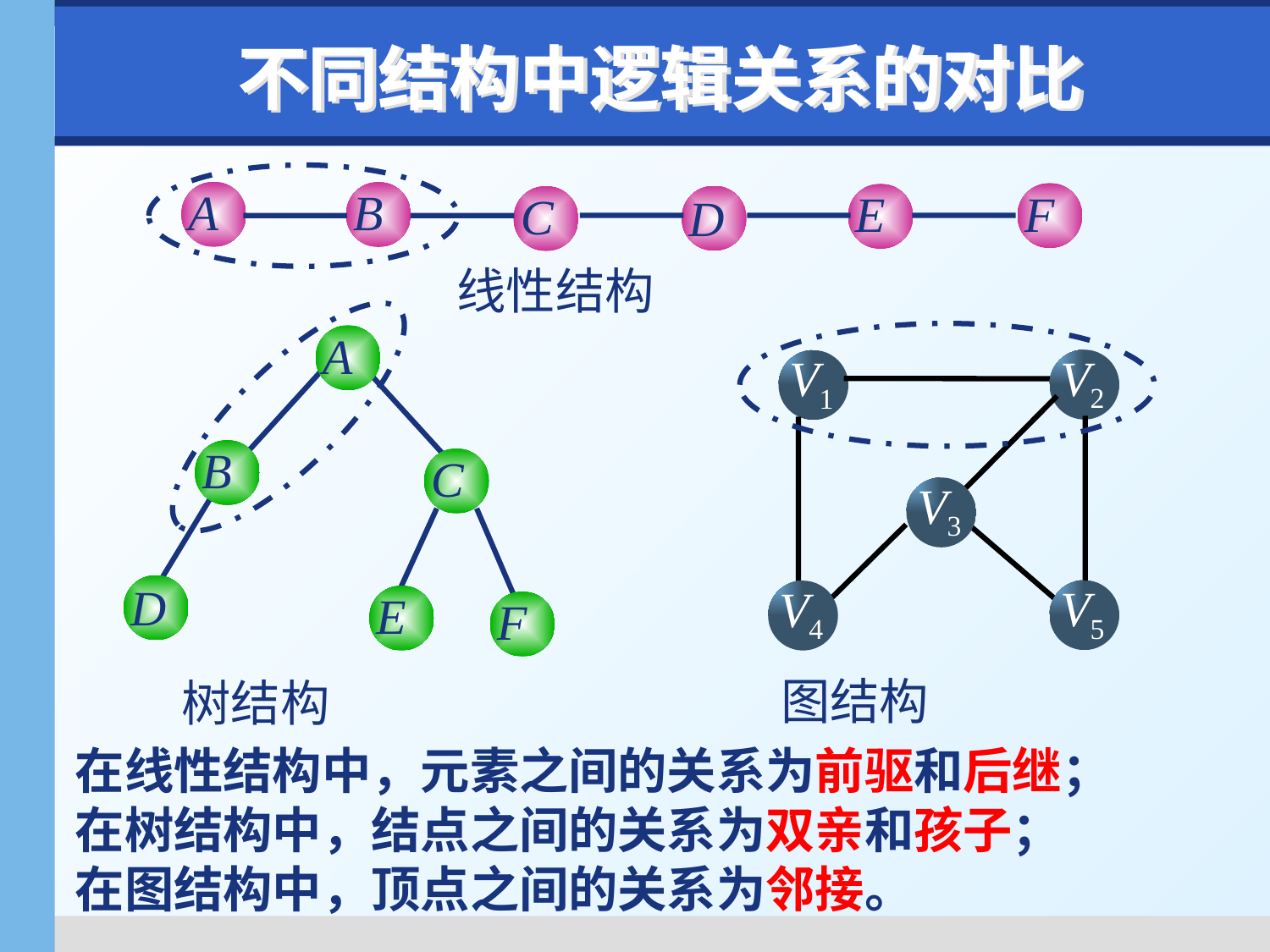

不同结构中逻辑关系的对比

A
B
F
E
C

D

线性结构
A

B

C

D

E

F

树结构

V2
V1

V3

V5
V4

图结构

在线性结构中，元素之间的关系为前驱和后继；
在树结构中，结点之间的关系为双亲和孩子；
在图结构中，顶点之间的关系为邻接。